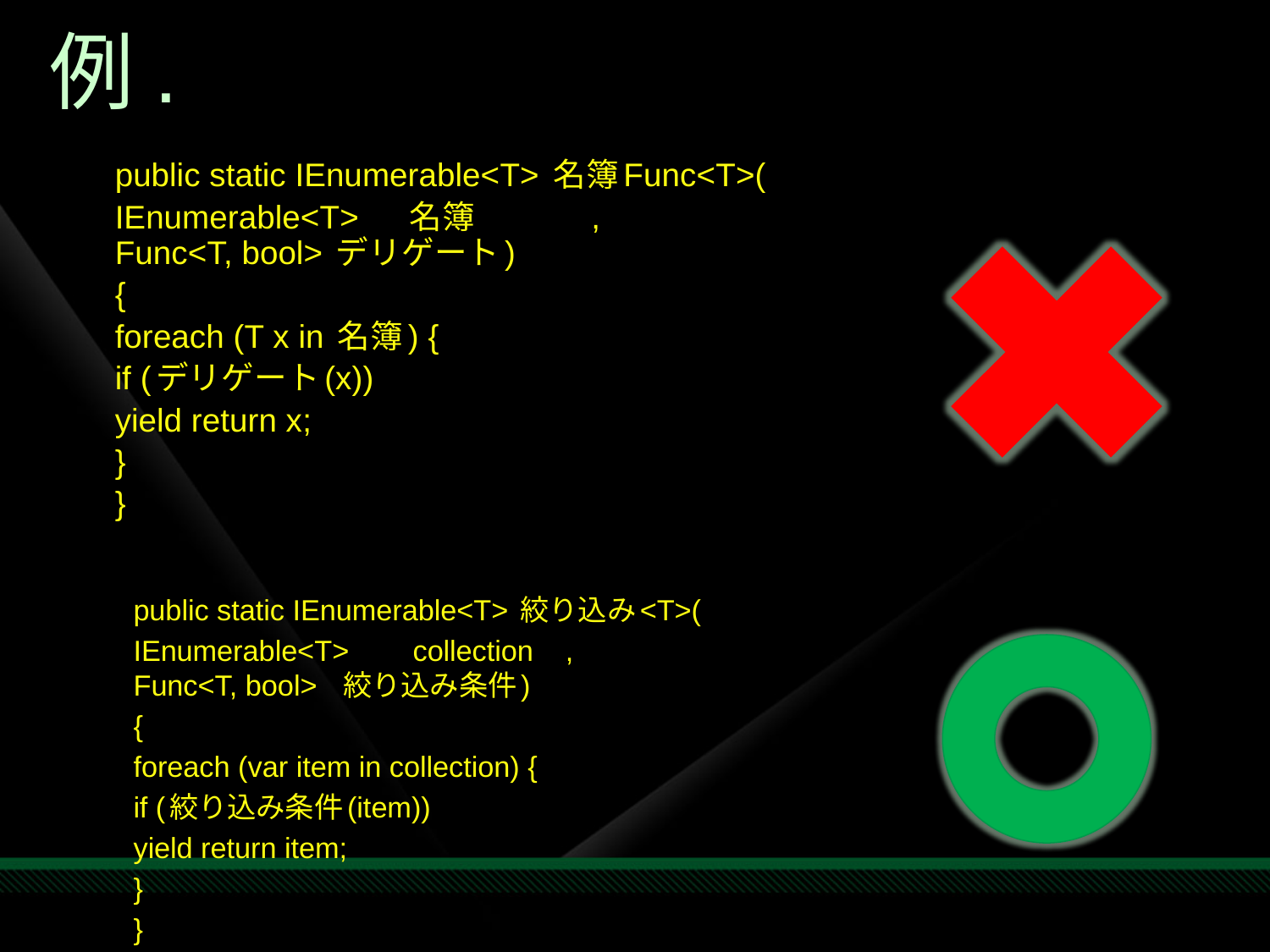

# 例.
	public static IEnumerable<T> 名簿Func<T>(
		IEnumerable<T>	名簿    	    ,
	Func<T, bool>	デリゲート)
	{
		foreach (T x in 名簿) {
			if (デリゲート(x))
				yield return x;
		}
	}

	public static IEnumerable<T> 絞り込み<T>(
		IEnumerable<T>	collection    ,
	Func<T, bool>		絞り込み条件)
	{
		foreach (var item in collection) {
			if (絞り込み条件(item))
				yield return item;
		}
	}